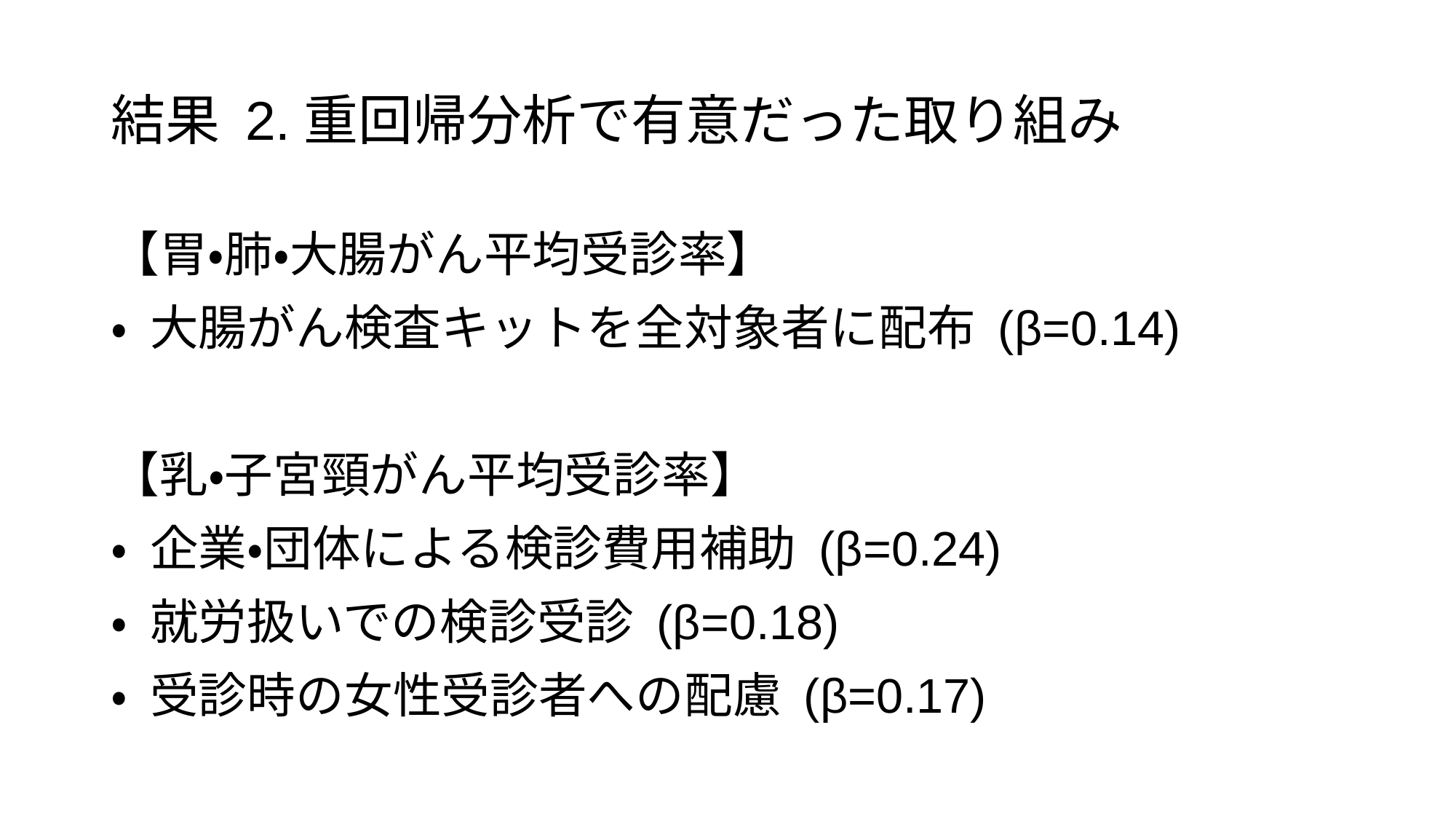

# 結果 2.重回帰分析で有意だった取り組み
【胃・肺・大腸がん平均受診率】
• 大腸がん検査キットを全対象者に配布 (β=0.14)

【乳・子宮頸がん平均受診率】
• 企業・団体による検診費用補助 (β=0.24)
• 就労扱いでの検診受診 (β=0.18)
• 受診時の女性受診者への配慮 (β=0.17)